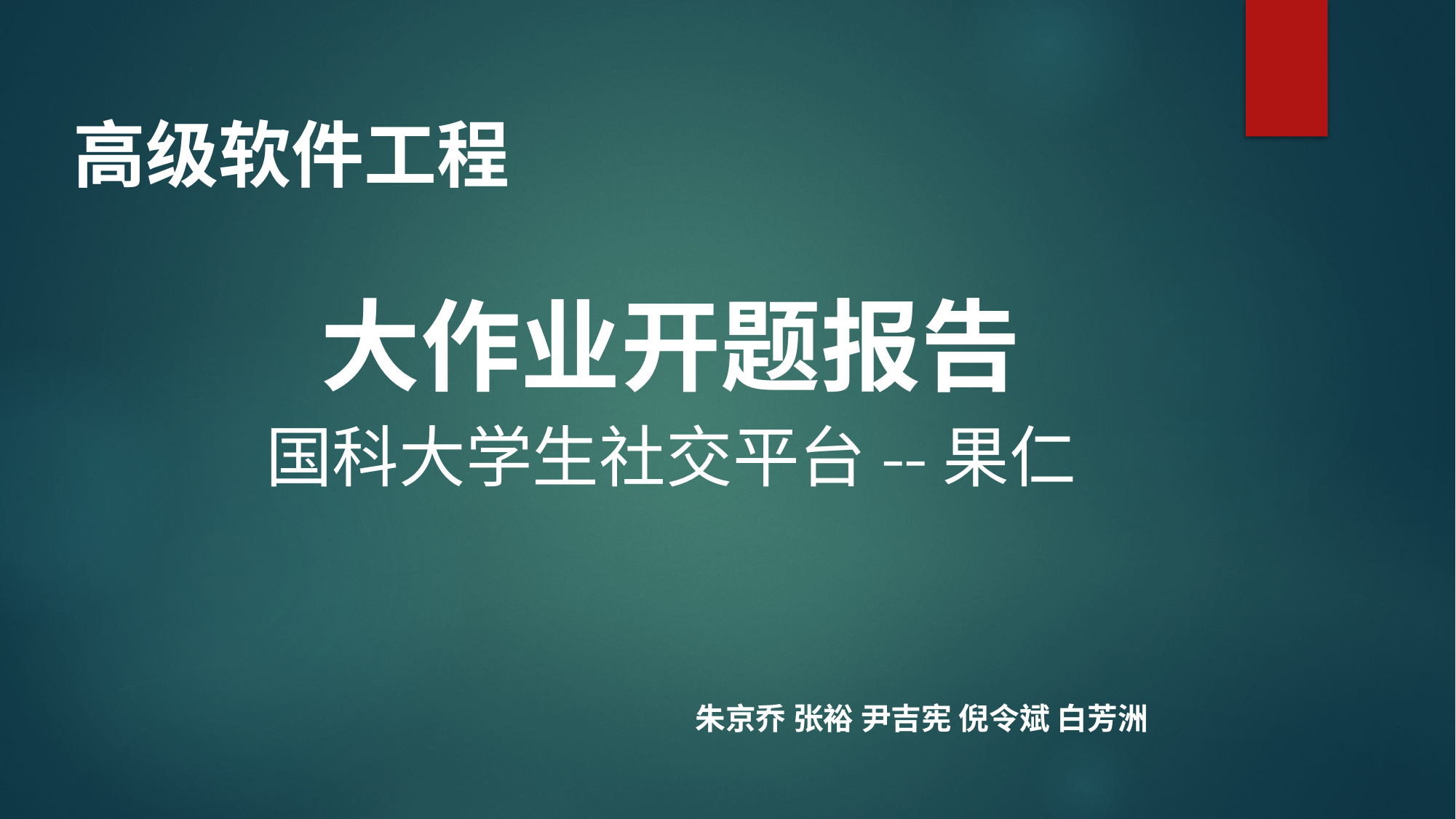

# 高级软件工程
大作业开题报告
国科大学生社交平台--果仁
朱京乔 张裕 尹吉宪 倪令斌 白芳洲